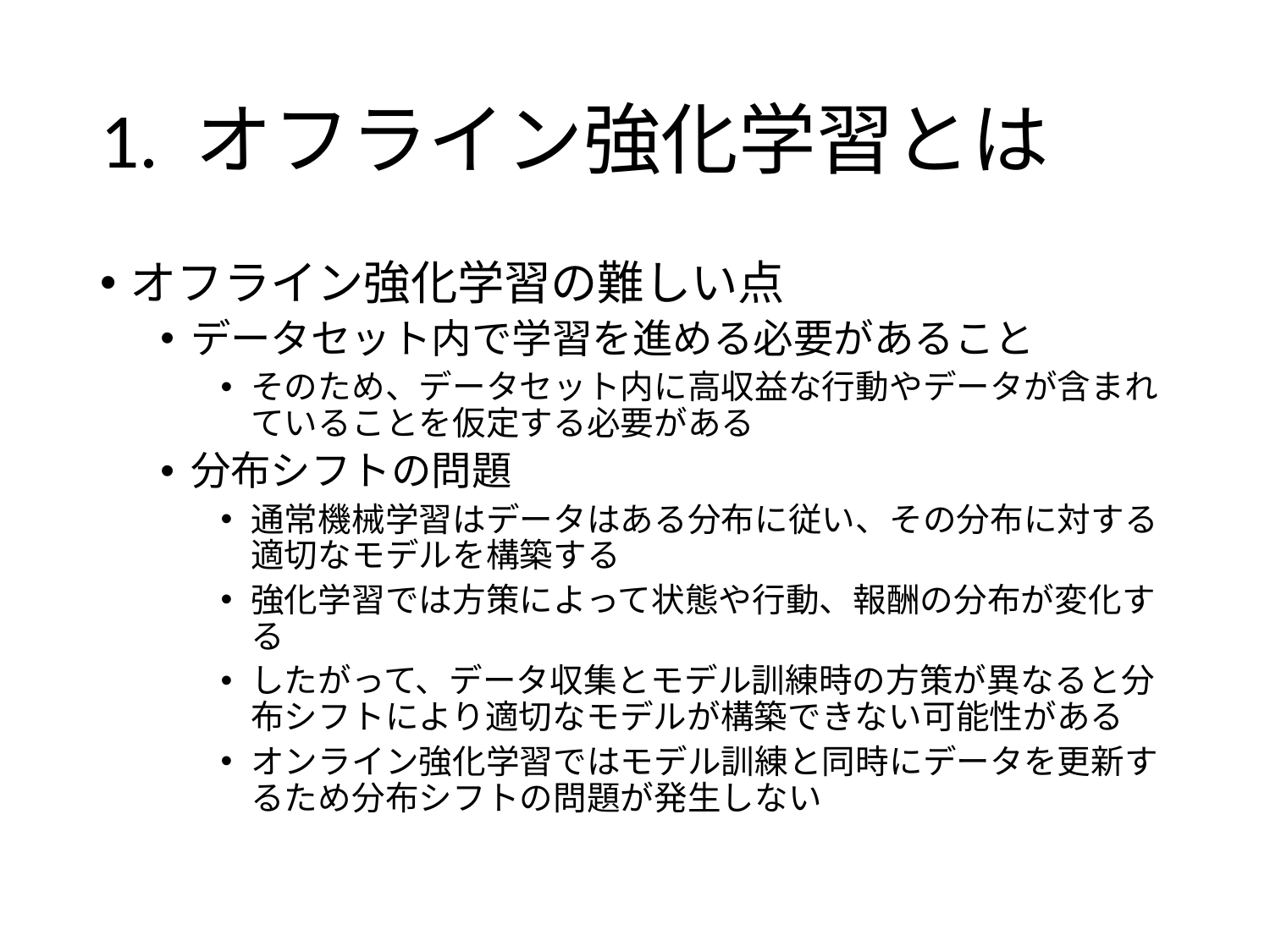

# 1. オフライン強化学習とは
オフライン強化学習の難しい点
データセット内で学習を進める必要があること
そのため、データセット内に高収益な行動やデータが含まれていることを仮定する必要がある
分布シフトの問題
通常機械学習はデータはある分布に従い、その分布に対する適切なモデルを構築する
強化学習では方策によって状態や行動、報酬の分布が変化する
したがって、データ収集とモデル訓練時の方策が異なると分布シフトにより適切なモデルが構築できない可能性がある
オンライン強化学習ではモデル訓練と同時にデータを更新するため分布シフトの問題が発生しない